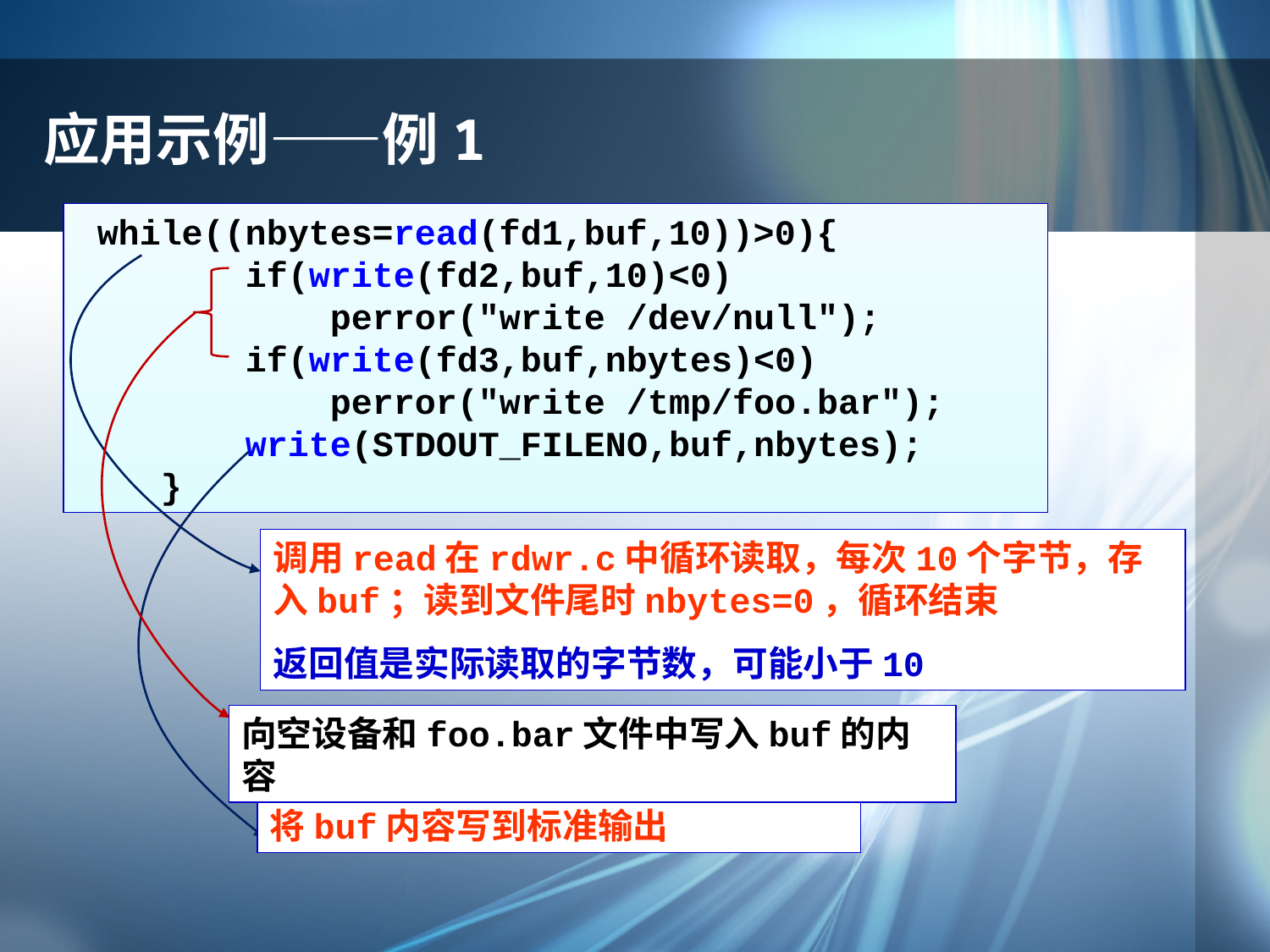

# 应用示例——例1
 while((nbytes=read(fd1,buf,10))>0){
        if(write(fd2,buf,10)<0)
            perror("write /dev/null");
        if(write(fd3,buf,nbytes)<0)
            perror("write /tmp/foo.bar");
        write(STDOUT_FILENO,buf,nbytes);
    }

调用read在rdwr.c中循环读取，每次10个字节，存入buf；读到文件尾时nbytes=0，循环结束
返回值是实际读取的字节数，可能小于10

向空设备和foo.bar文件中写入buf的内容

将buf内容写到标准输出